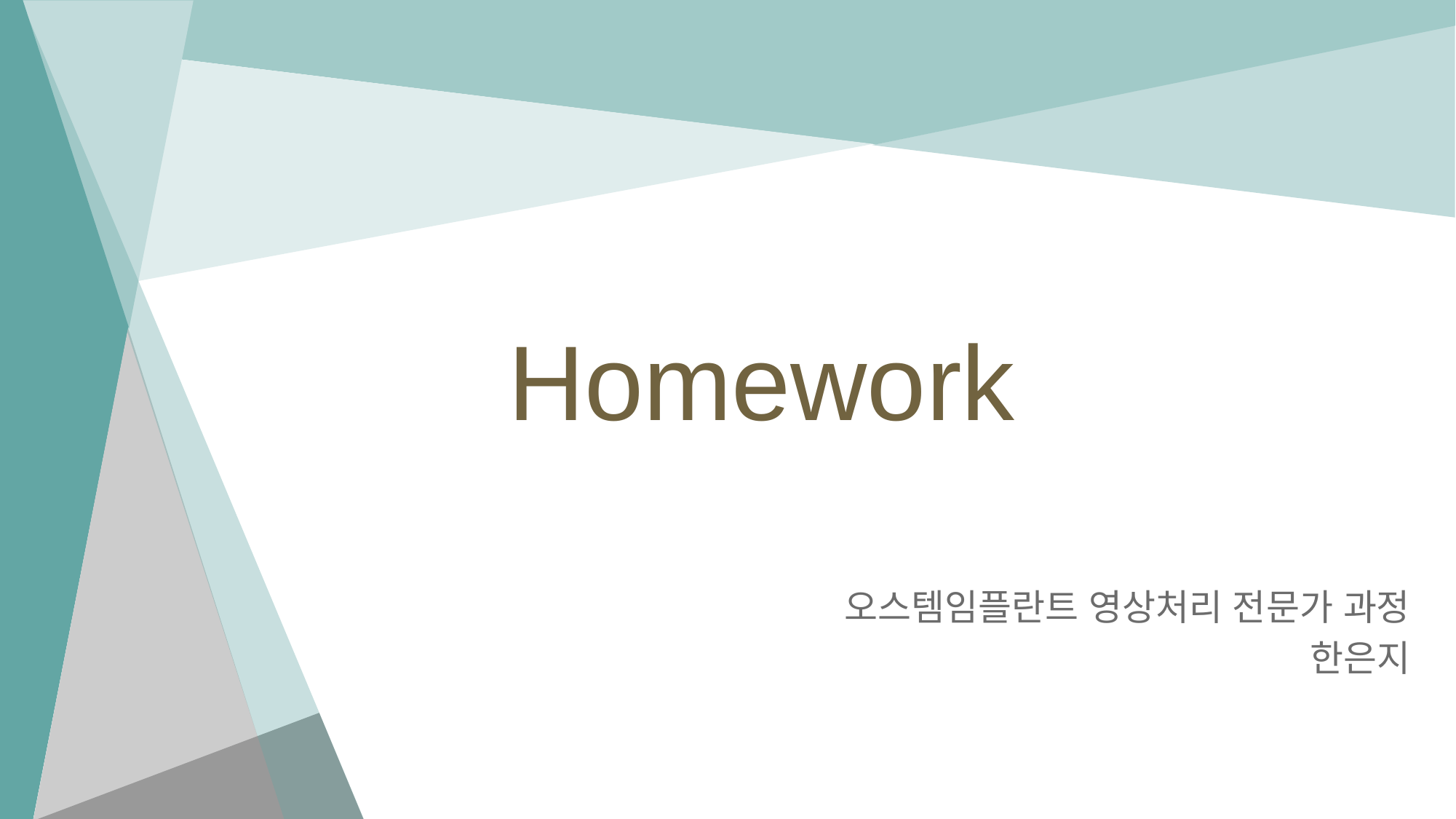

# Homework
오스템임플란트 영상처리 전문가 과정
한은지